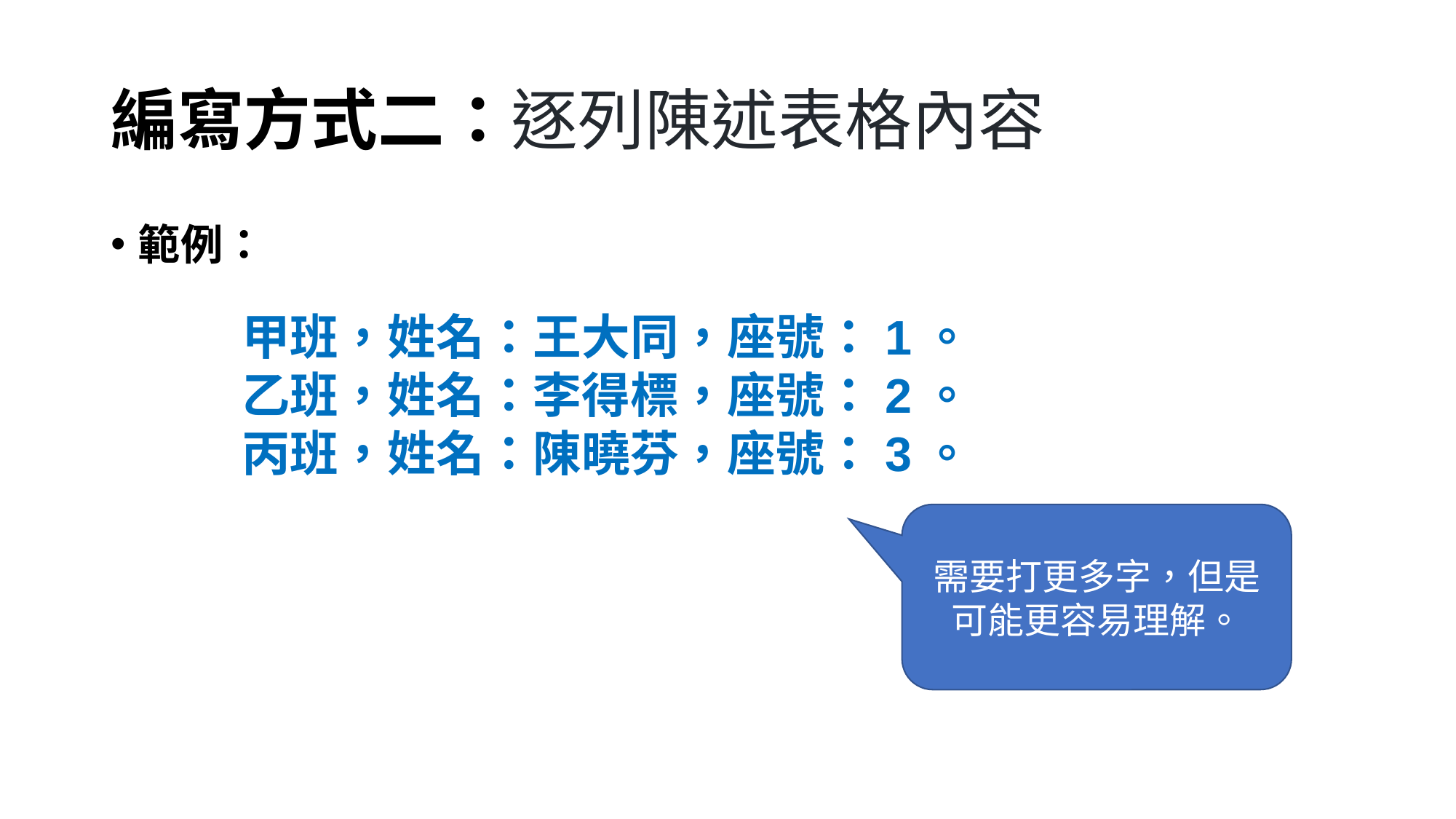

# 編寫方式二：逐列陳述表格內容
範例：
甲班，姓名：王大同，座號：1。
乙班，姓名：李得標，座號：2。
丙班，姓名：陳曉芬，座號：3。
需要打更多字，但是可能更容易理解。